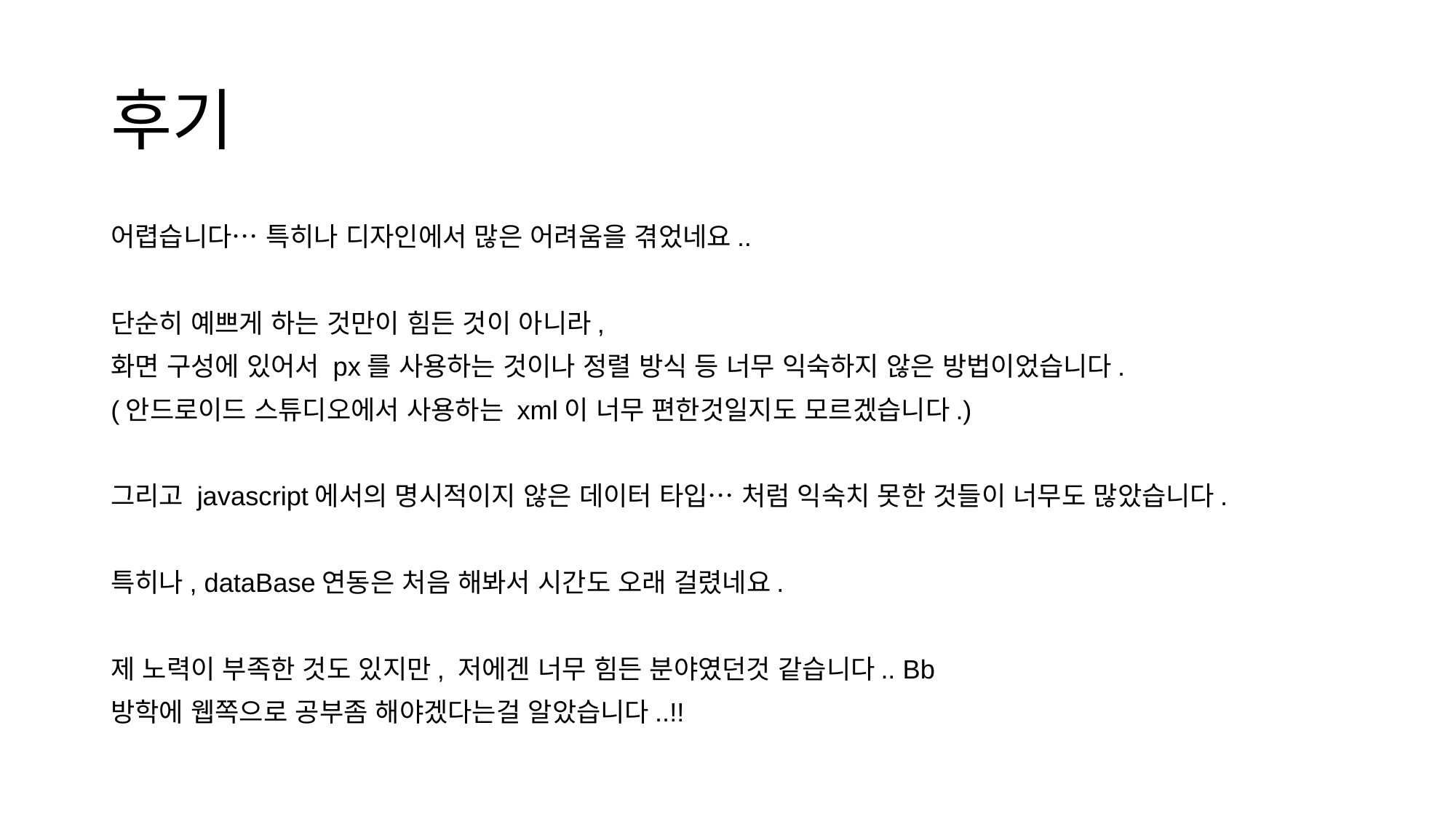

# 후기
어렵습니다… 특히나 디자인에서 많은 어려움을 겪었네요..

단순히 예쁘게 하는 것만이 힘든 것이 아니라,
화면 구성에 있어서 px를 사용하는 것이나 정렬 방식 등 너무 익숙하지 않은 방법이었습니다.
(안드로이드 스튜디오에서 사용하는 xml이 너무 편한것일지도 모르겠습니다.)

그리고 javascript에서의 명시적이지 않은 데이터 타입… 처럼 익숙치 못한 것들이 너무도 많았습니다.

특히나, dataBase연동은 처음 해봐서 시간도 오래 걸렸네요.

제 노력이 부족한 것도 있지만, 저에겐 너무 힘든 분야였던것 같습니다.. Bb
방학에 웹쪽으로 공부좀 해야겠다는걸 알았습니다..!!